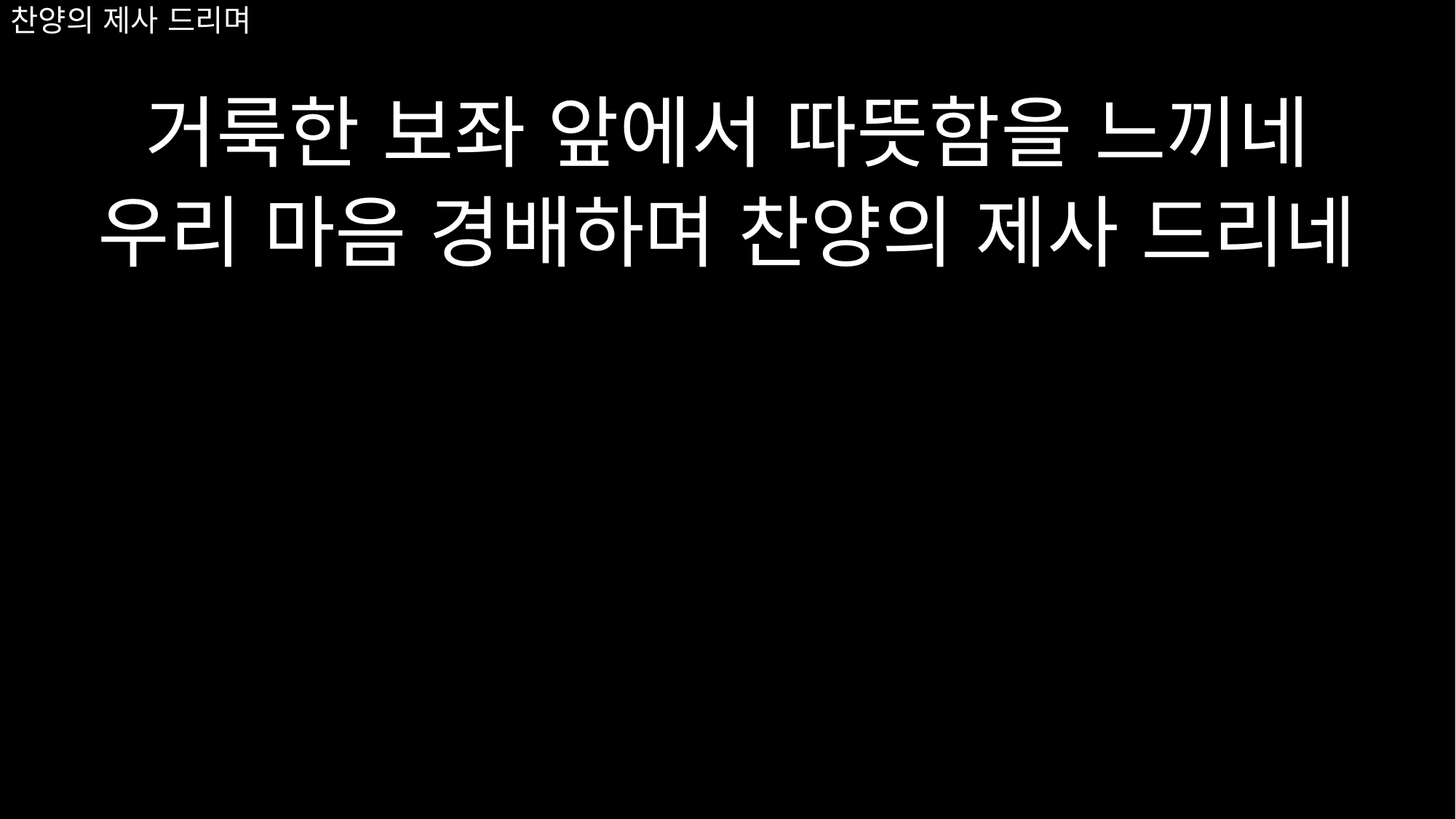

# 찬양의 제사 드리며
거룩한 보좌 앞에서 따뜻함을 느끼네
우리 마음 경배하며 찬양의 제사 드리네